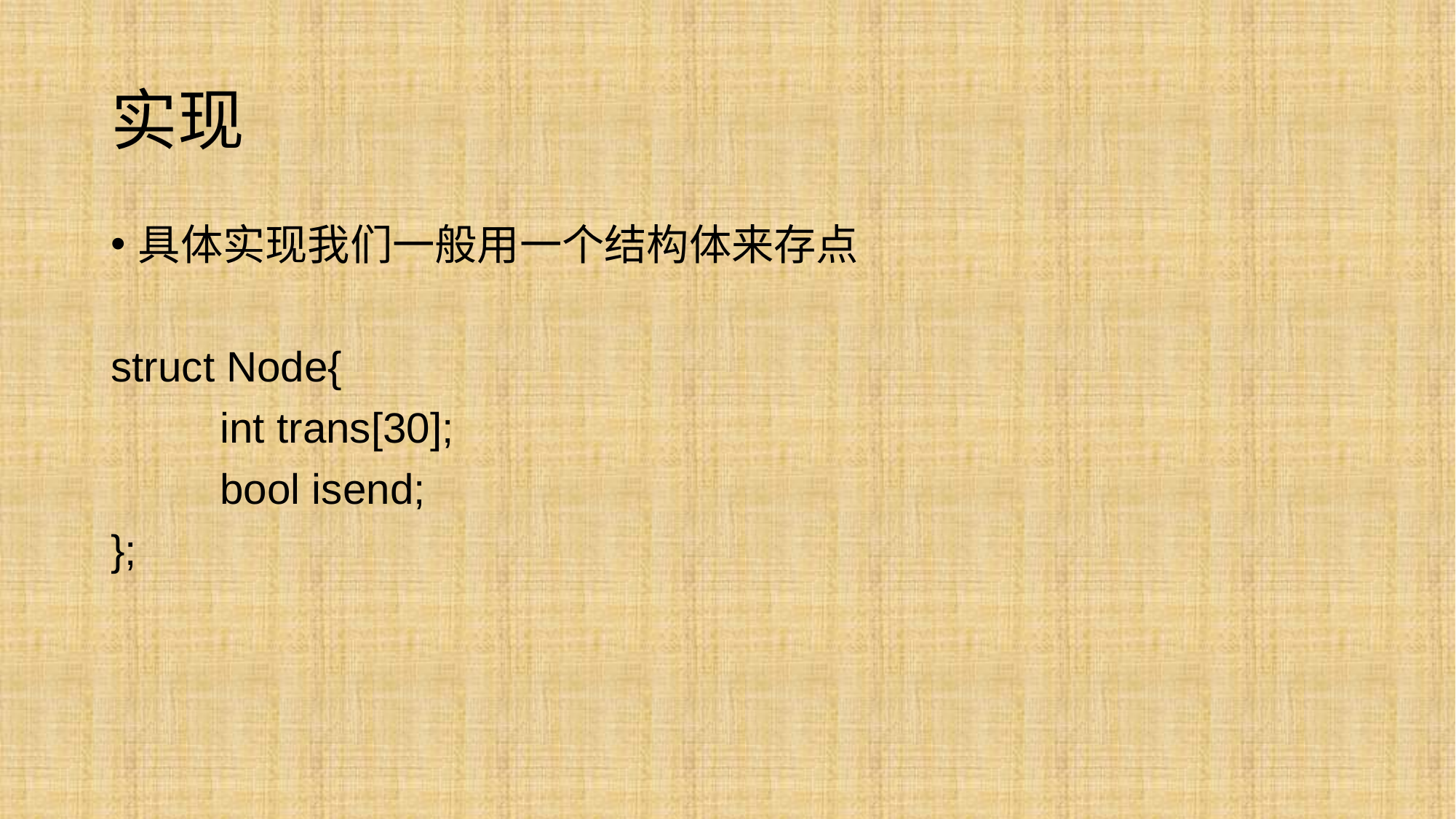

# 实现
具体实现我们一般用一个结构体来存点

struct Node{
	int trans[30];
	bool isend;
};